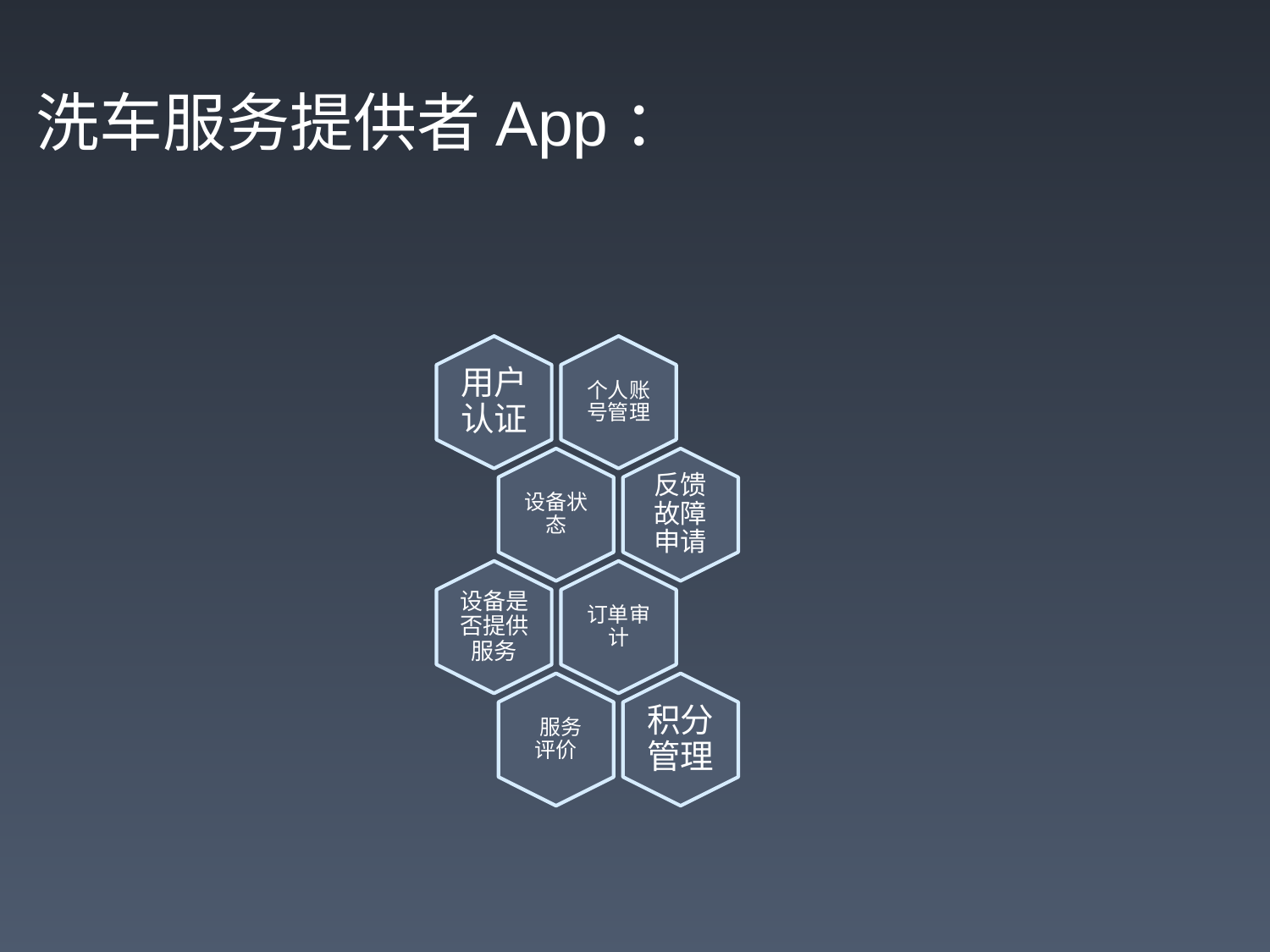

洗车服务提供者App：
个人账号管理
用户认证
设备状态
反馈故障申请
订单审计
设备是否提供服务
 服务评价
积分管理